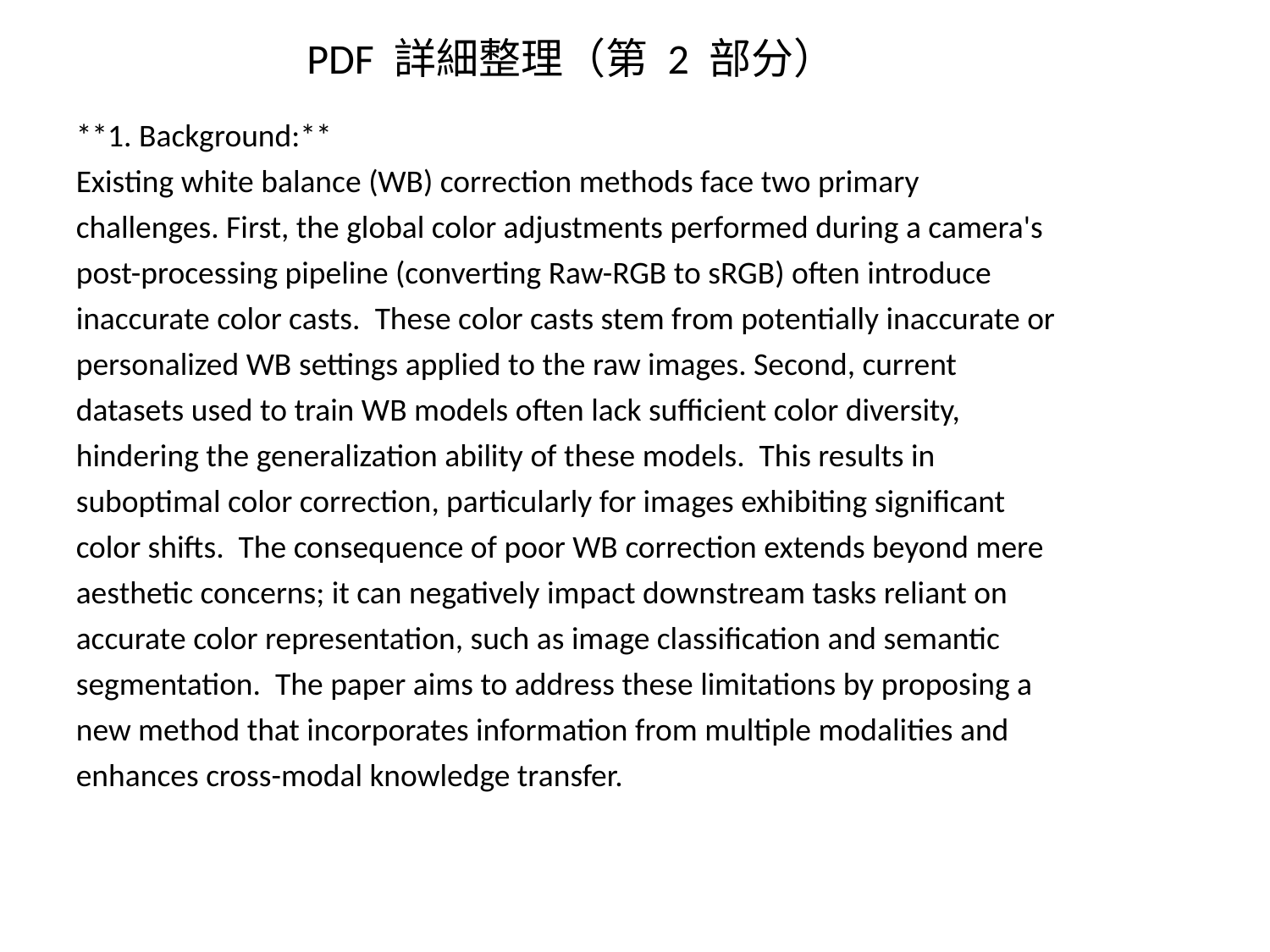

PDF 詳細整理（第 2 部分）

**1. Background:**
Existing white balance (WB) correction methods face two primary challenges. First, the global color adjustments performed during a camera's post-processing pipeline (converting Raw-RGB to sRGB) often introduce inaccurate color casts.  These color casts stem from potentially inaccurate or personalized WB settings applied to the raw images. Second, current datasets used to train WB models often lack sufficient color diversity, hindering the generalization ability of these models.  This results in suboptimal color correction, particularly for images exhibiting significant color shifts.  The consequence of poor WB correction extends beyond mere aesthetic concerns; it can negatively impact downstream tasks reliant on accurate color representation, such as image classification and semantic segmentation.  The paper aims to address these limitations by proposing a new method that incorporates information from multiple modalities and enhances cross-modal knowledge transfer.